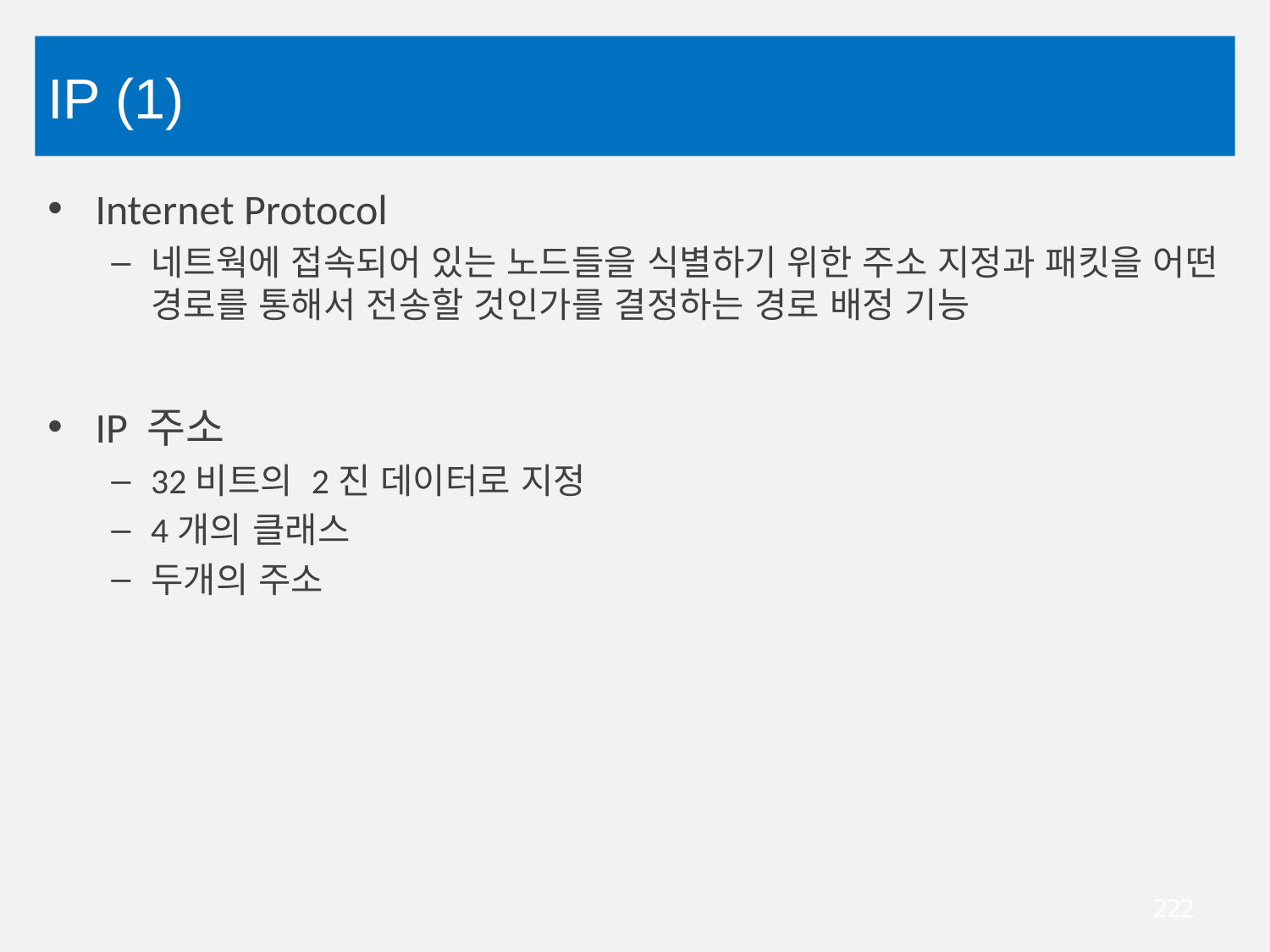

# IP (1)
Internet Protocol
네트웍에 접속되어 있는 노드들을 식별하기 위한 주소 지정과 패킷을 어떤 경로를 통해서 전송할 것인가를 결정하는 경로 배정 기능

IP 주소
32비트의 2진 데이터로 지정
4개의 클래스
두개의 주소
222